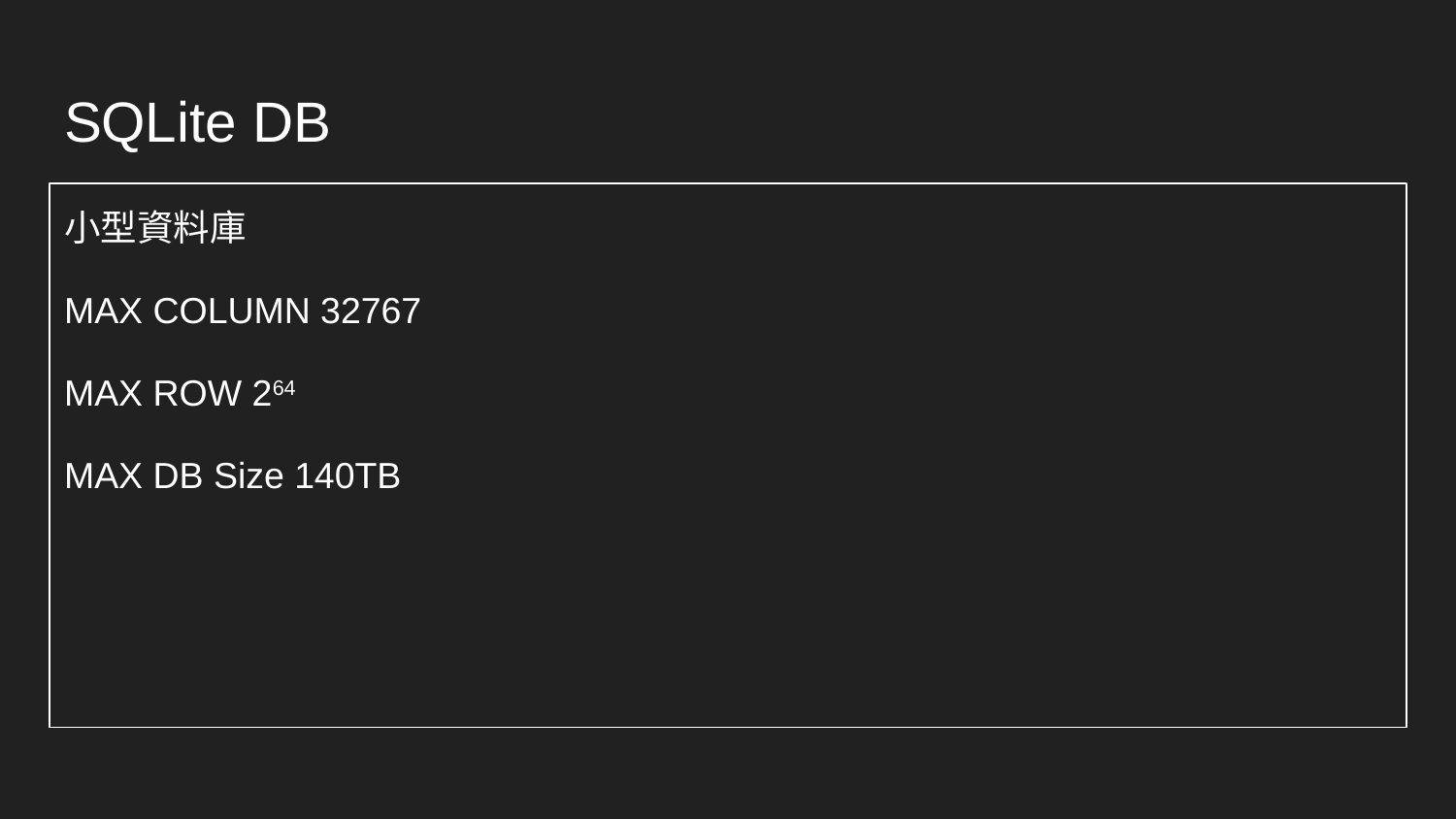

# SQLite DB
小型資料庫
MAX COLUMN 32767
MAX ROW 264
MAX DB Size 140TB